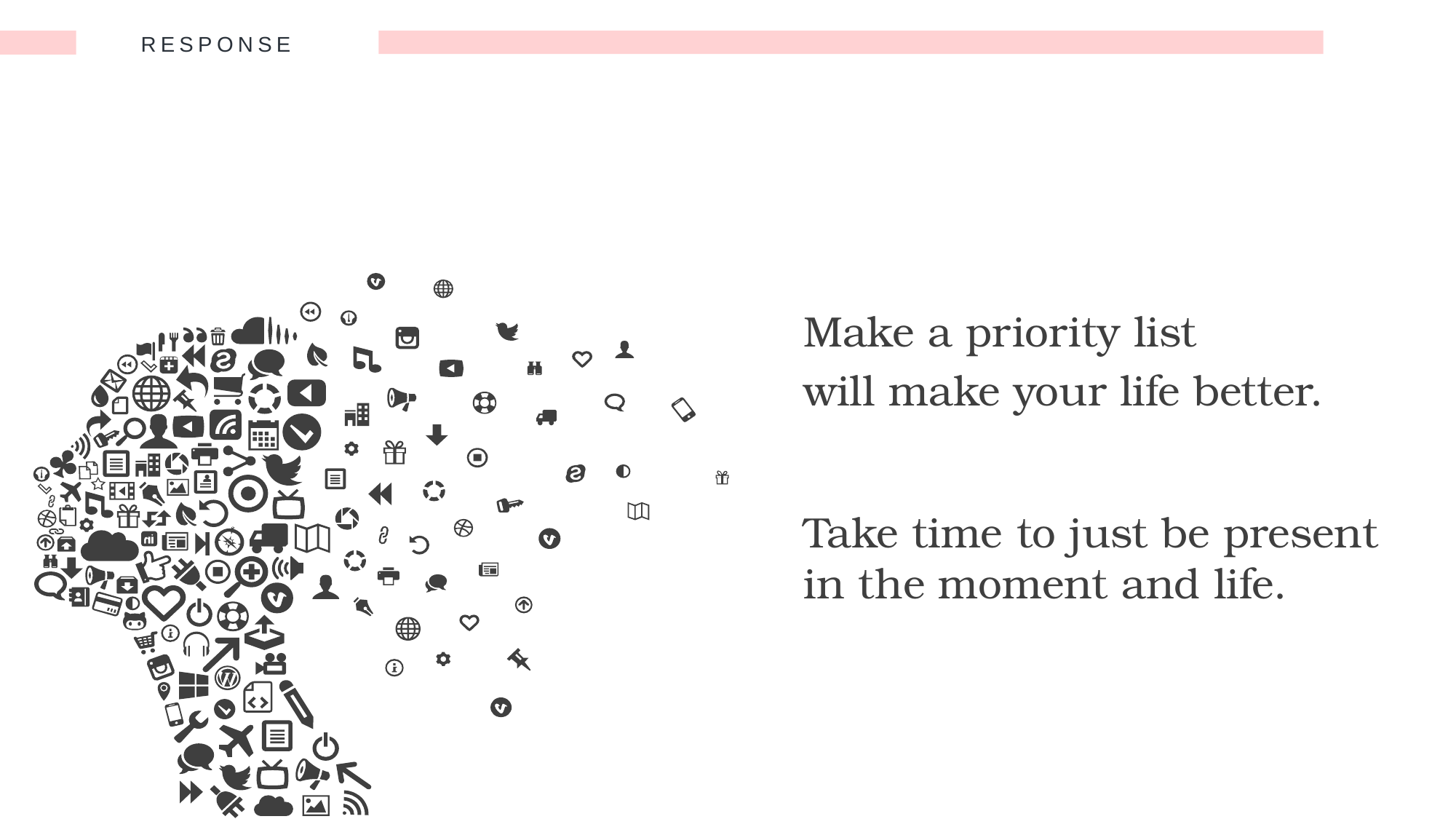

在此输入标题文本
RESPONSE

Make a priority list
will make your life better.
Take time to just be present in the moment and life.